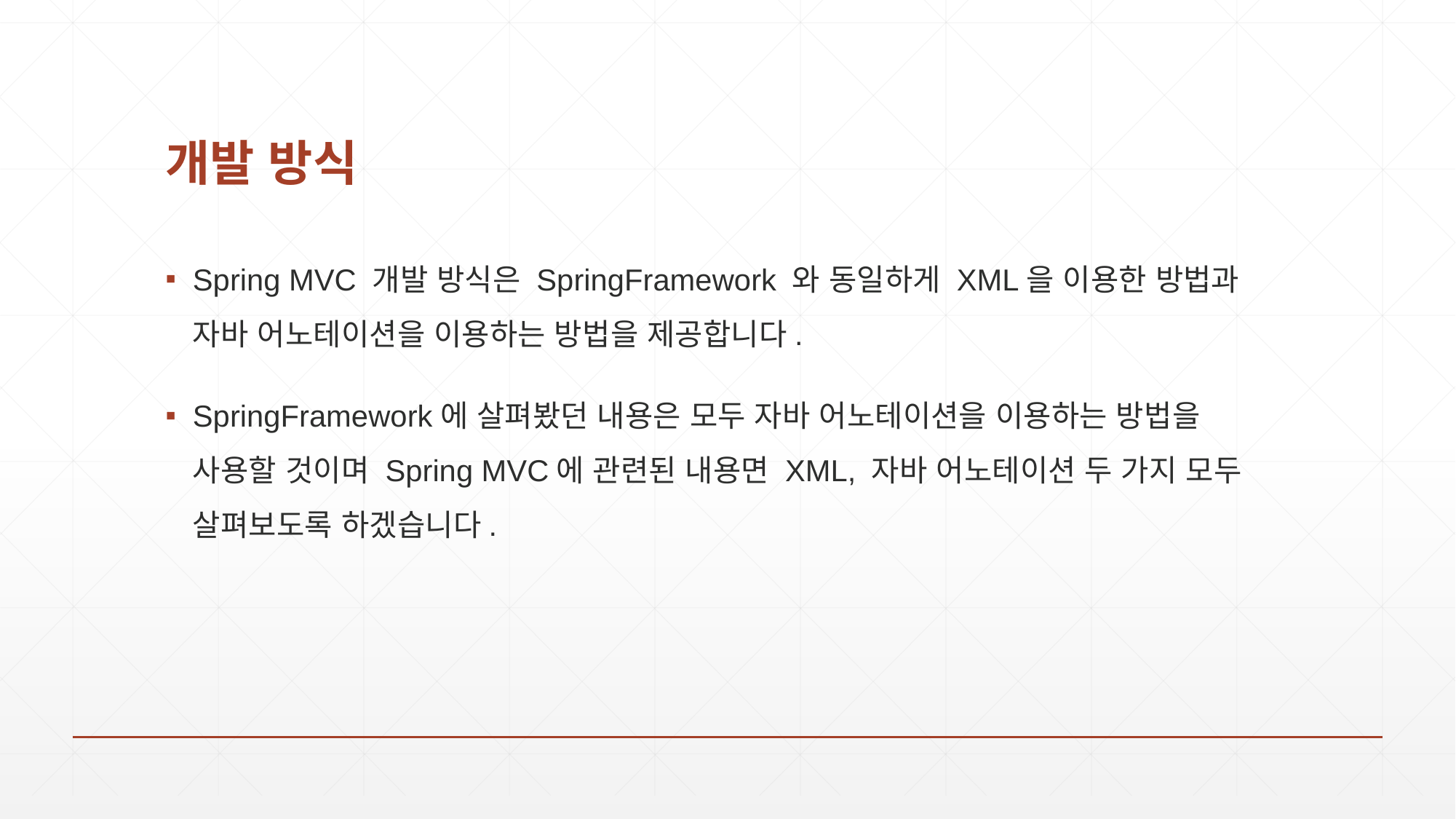

# 개발 방식
Spring MVC 개발 방식은 SpringFramework 와 동일하게 XML을 이용한 방법과 자바 어노테이션을 이용하는 방법을 제공합니다.
SpringFramework에 살펴봤던 내용은 모두 자바 어노테이션을 이용하는 방법을 사용할 것이며 Spring MVC에 관련된 내용면 XML, 자바 어노테이션 두 가지 모두 살펴보도록 하겠습니다.